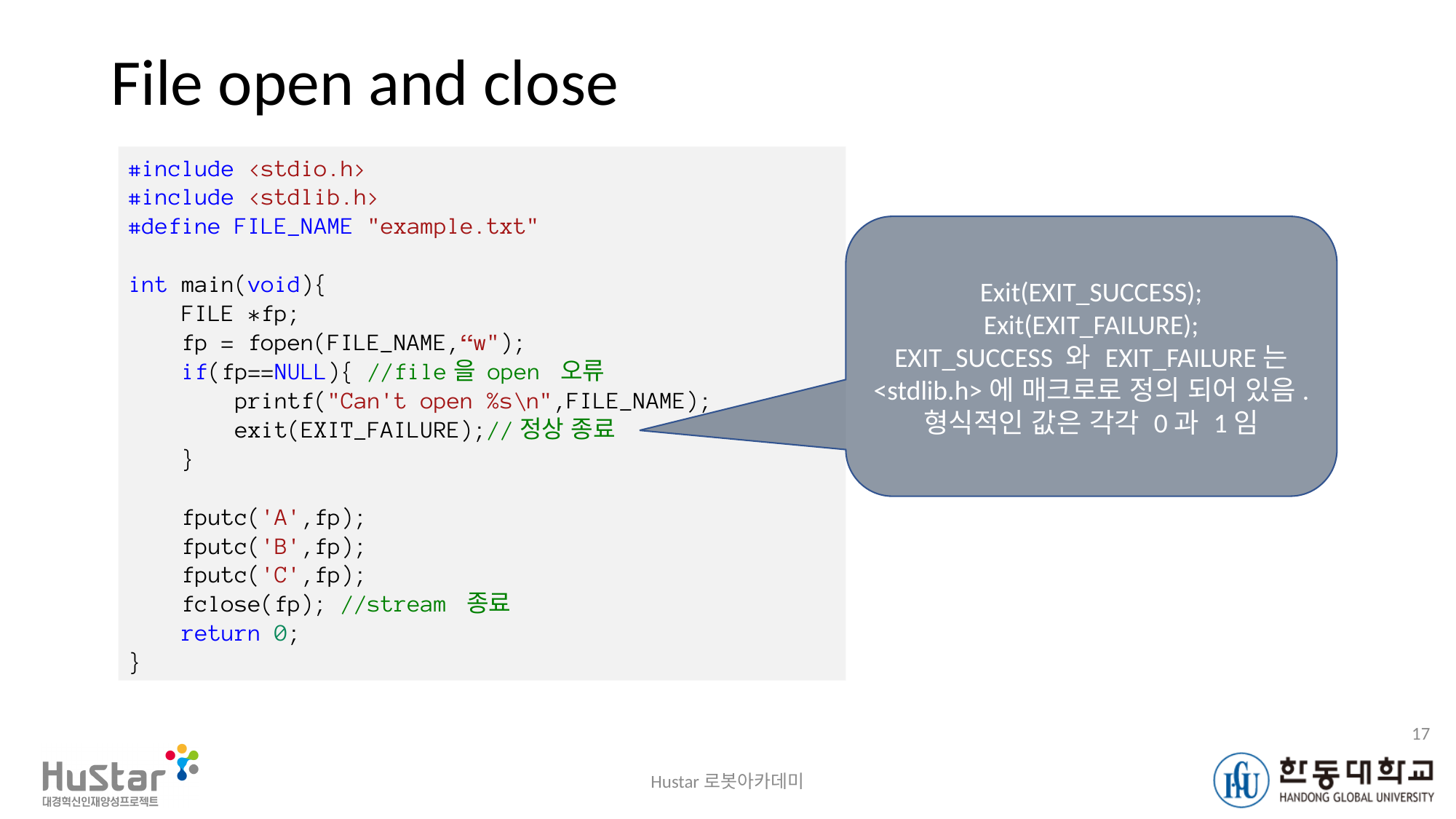

# File open and close

#include <stdio.h>
#include <stdlib.h>
#define FILE_NAME "example.txt"
int main(void){
    FILE *fp;
    fp = fopen(FILE_NAME,“w");
    if(fp==NULL){ //file을 open 오류
        printf("Can't open %s\n",FILE_NAME);
        exit(EXIT_FAILURE);//정상 종료
    }
    fputc('A',fp);
    fputc('B',fp);
    fputc('C',fp);
    fclose(fp); //stream 종료
    return 0;
}
Exit(EXIT_SUCCESS);
Exit(EXIT_FAILURE);
EXIT_SUCCESS 와 EXIT_FAILURE는 <stdlib.h>에 매크로로 정의 되어 있음.
형식적인 값은 각각 0과 1임
17
Hustar로봇아카데미